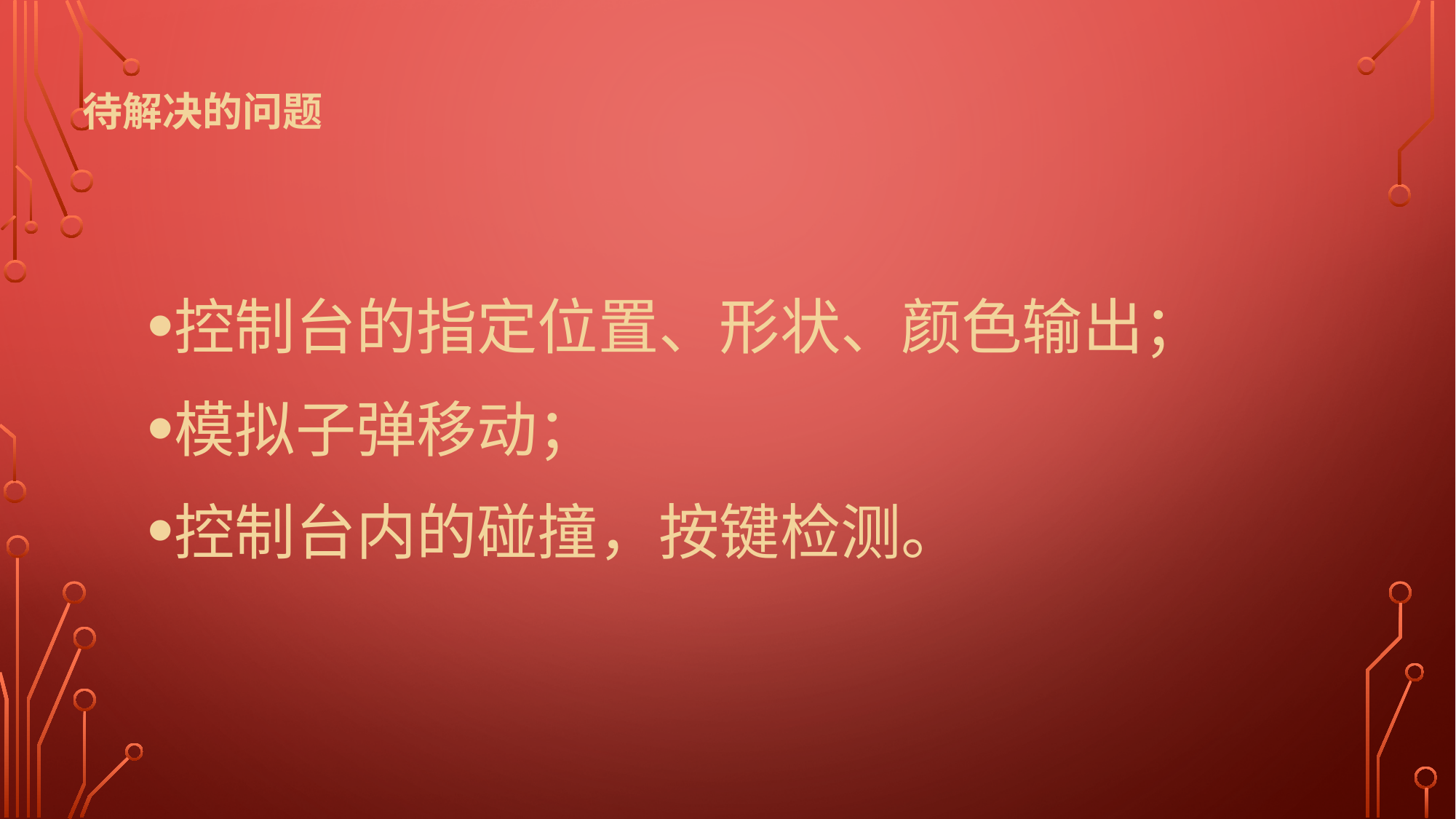

# 待解决的问题
控制台的指定位置、形状、颜色输出；
模拟子弹移动；
控制台内的碰撞，按键检测。